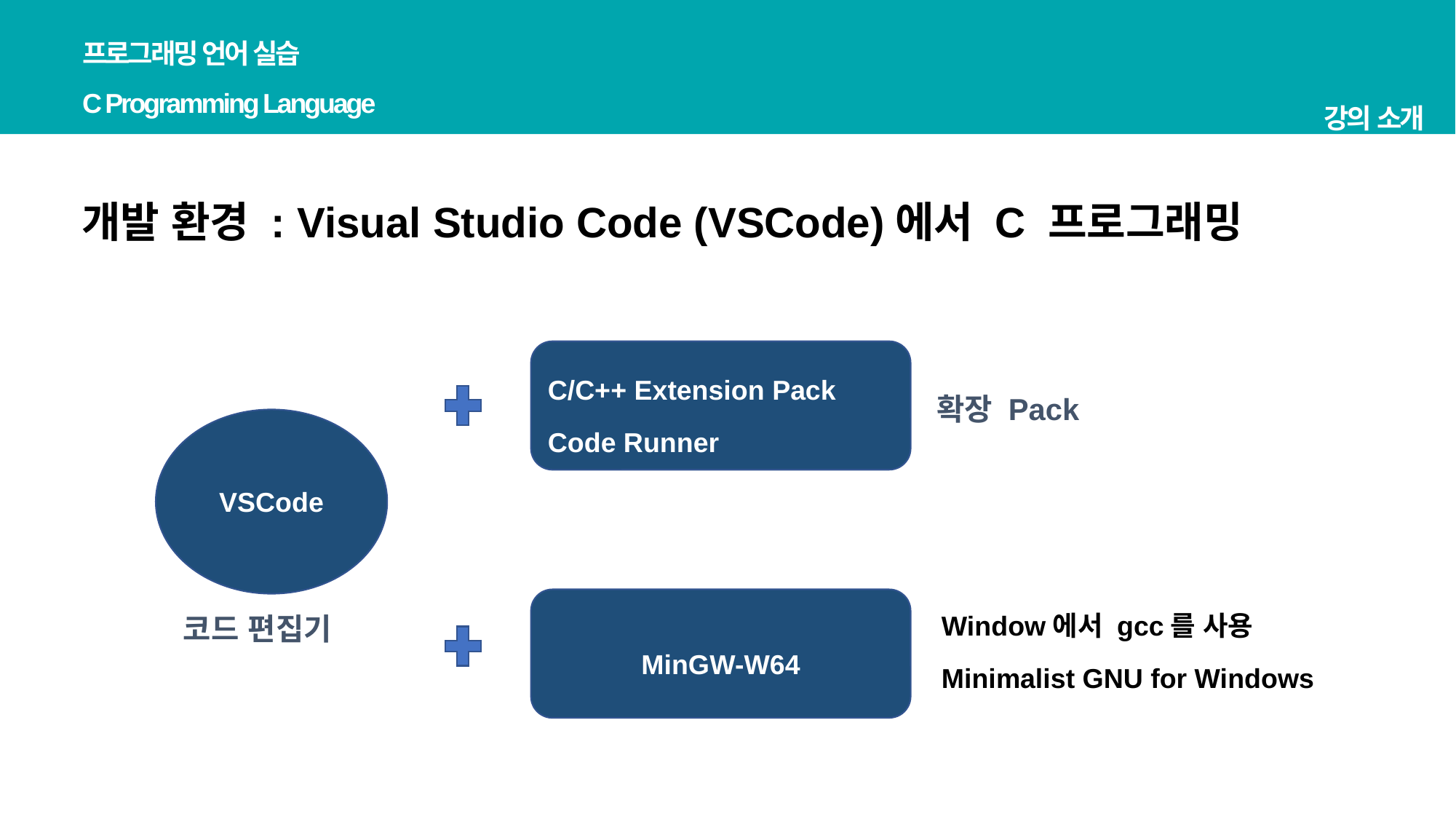

프로그래밍 언어 실습
C Programming Language
강의 소개
개발 환경 : Visual Studio Code (VSCode)에서 C 프로그래밍
C/C++ Extension Pack
Code Runner

확장 Pack
VSCode
Window에서 gcc를 사용
Minimalist GNU for Windows
MinGW-W64
코드 편집기